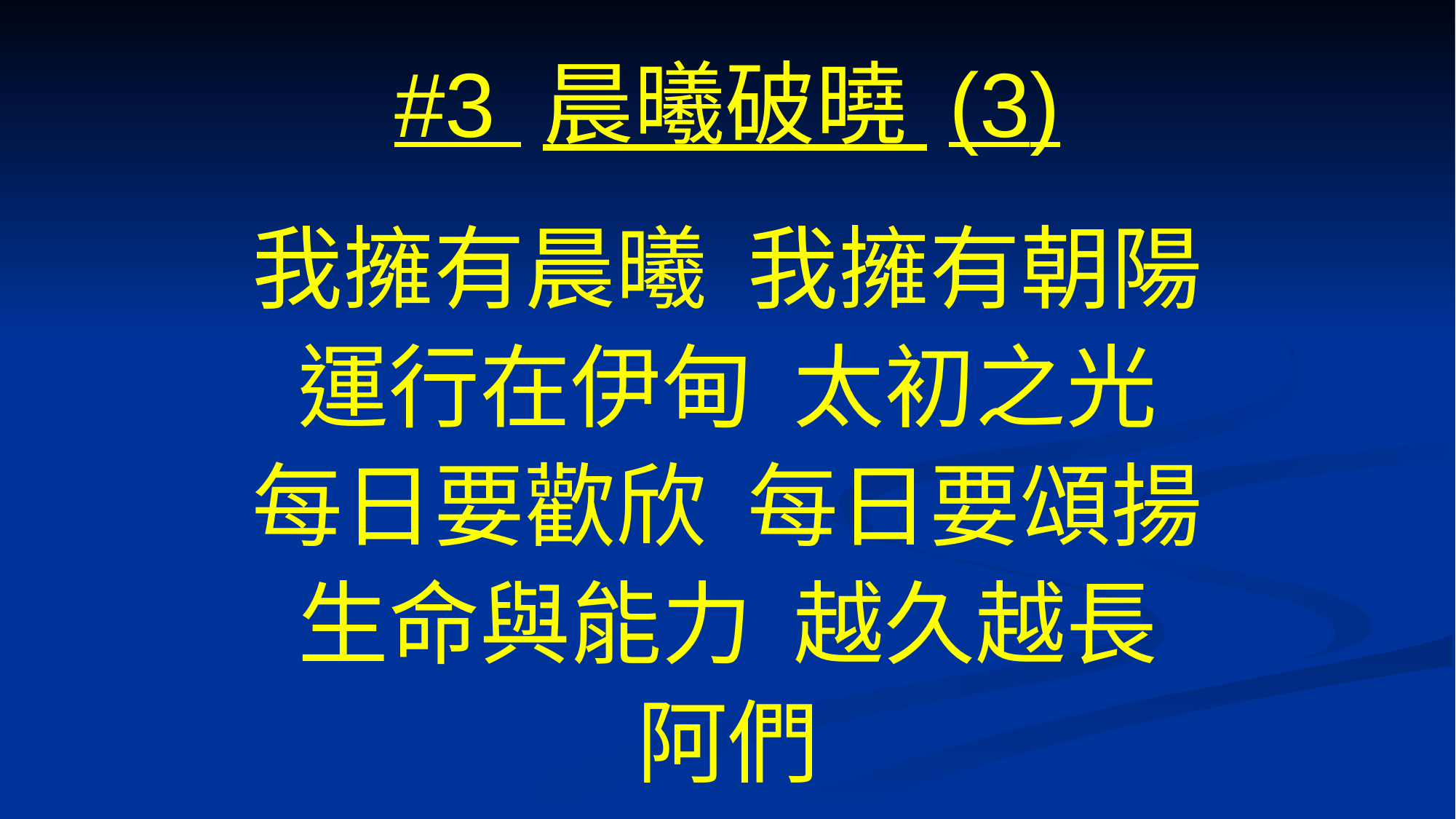

# #3 晨曦破曉 (3)
我擁有晨曦  我擁有朝陽
運行在伊甸  太初之光
每日要歡欣  每日要頌揚
生命與能力  越久越長
阿們